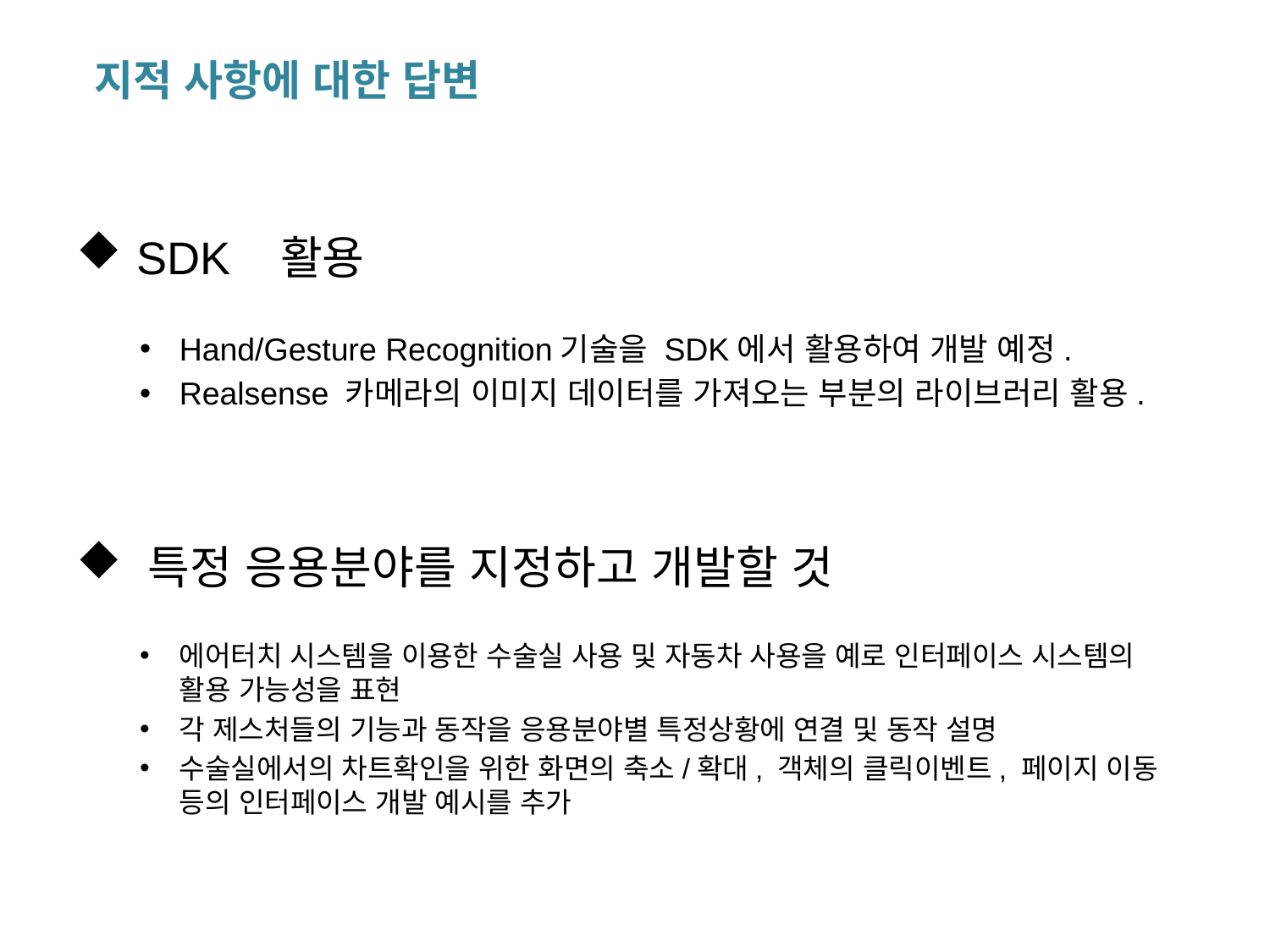

지적 사항에 대한 답변
 SDK   활용

Hand/Gesture Recognition기술을 SDK에서 활용하여 개발 예정.
Realsense 카메라의 이미지 데이터를 가져오는 부분의 라이브러리 활용.

 특정 응용분야를 지정하고 개발할 것

에어터치 시스템을 이용한 수술실 사용 및 자동차 사용을 예로 인터페이스 시스템의 활용 가능성을 표현
각 제스처들의 기능과 동작을 응용분야별 특정상황에 연결 및 동작 설명
수술실에서의 차트확인을 위한 화면의 축소/확대, 객체의 클릭이벤트, 페이지 이동 등의 인터페이스 개발 예시를 추가